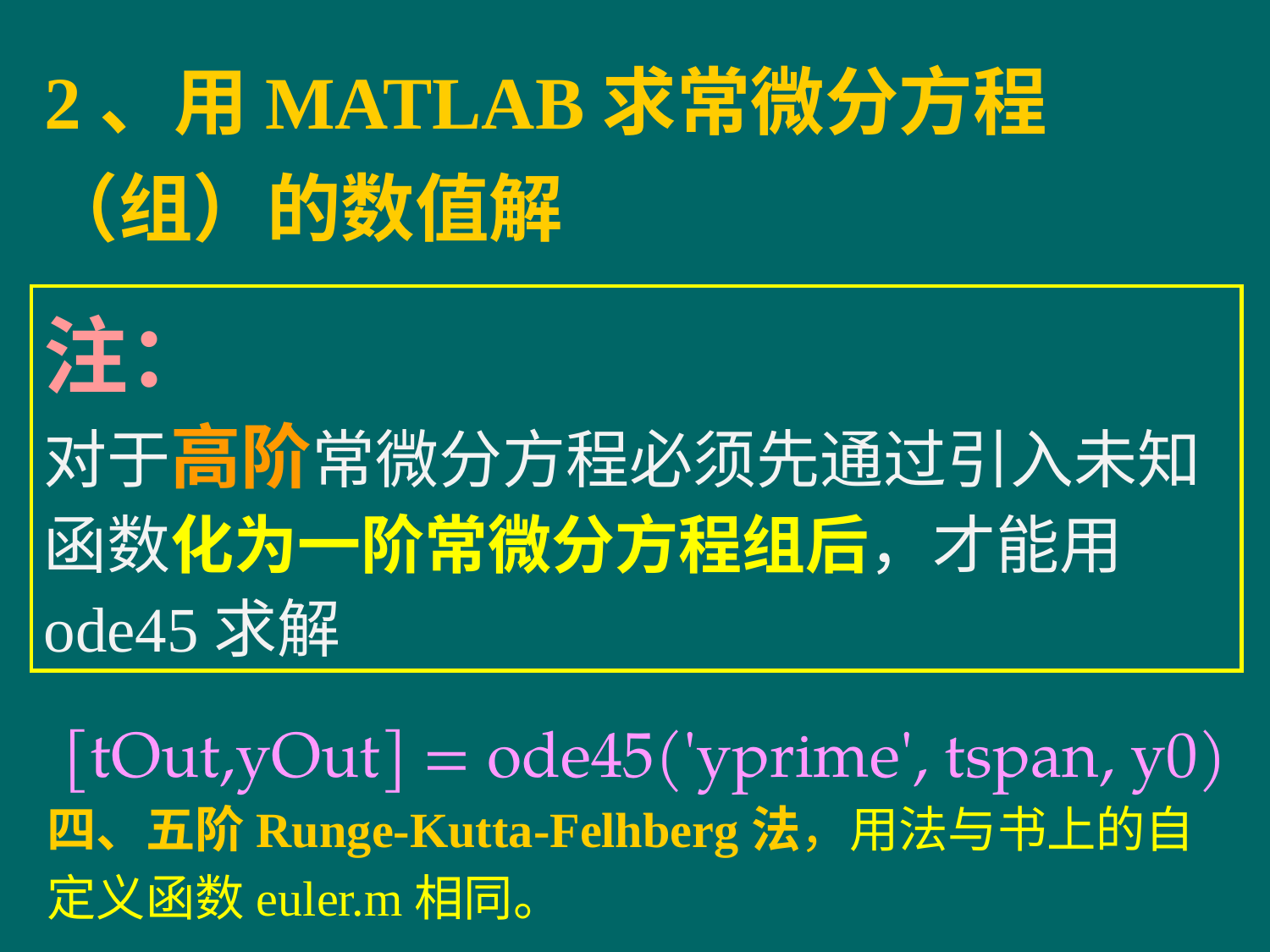

2、用MATLAB求常微分方程（组）的数值解
注：
对于高阶常微分方程必须先通过引入未知函数化为一阶常微分方程组后，才能用ode45求解
 [tOut,yOut] = ode45('yprime', tspan, y0)
四、五阶Runge-Kutta-Felhberg法，用法与书上的自定义函数euler.m相同。